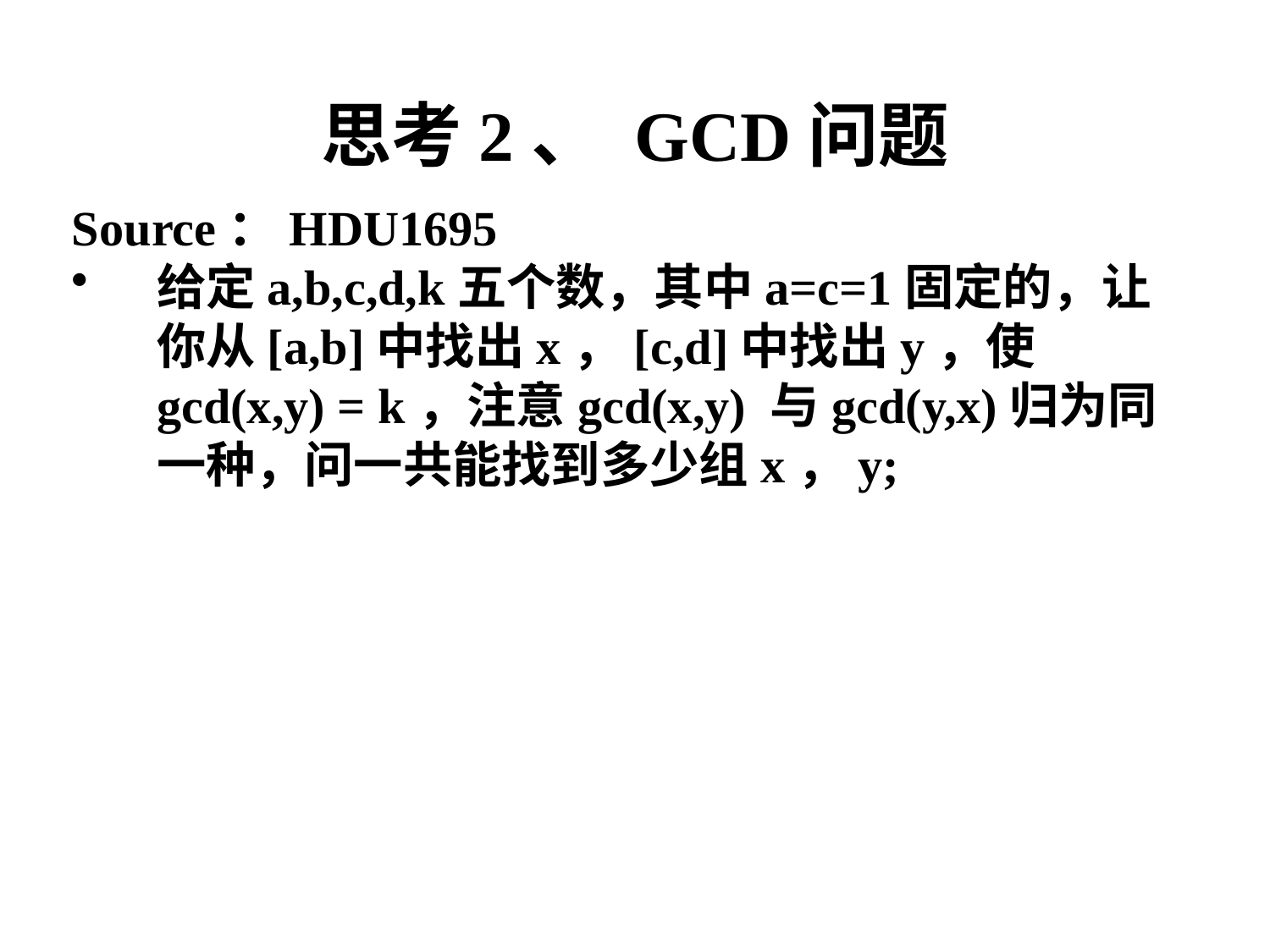

# 思考2、 GCD问题
Source：HDU1695
给定a,b,c,d,k五个数，其中a=c=1固定的，让你从[a,b]中找出x，[c,d]中找出y，使gcd(x,y) = k，注意gcd(x,y) 与gcd(y,x)归为同一种，问一共能找到多少组x，y;